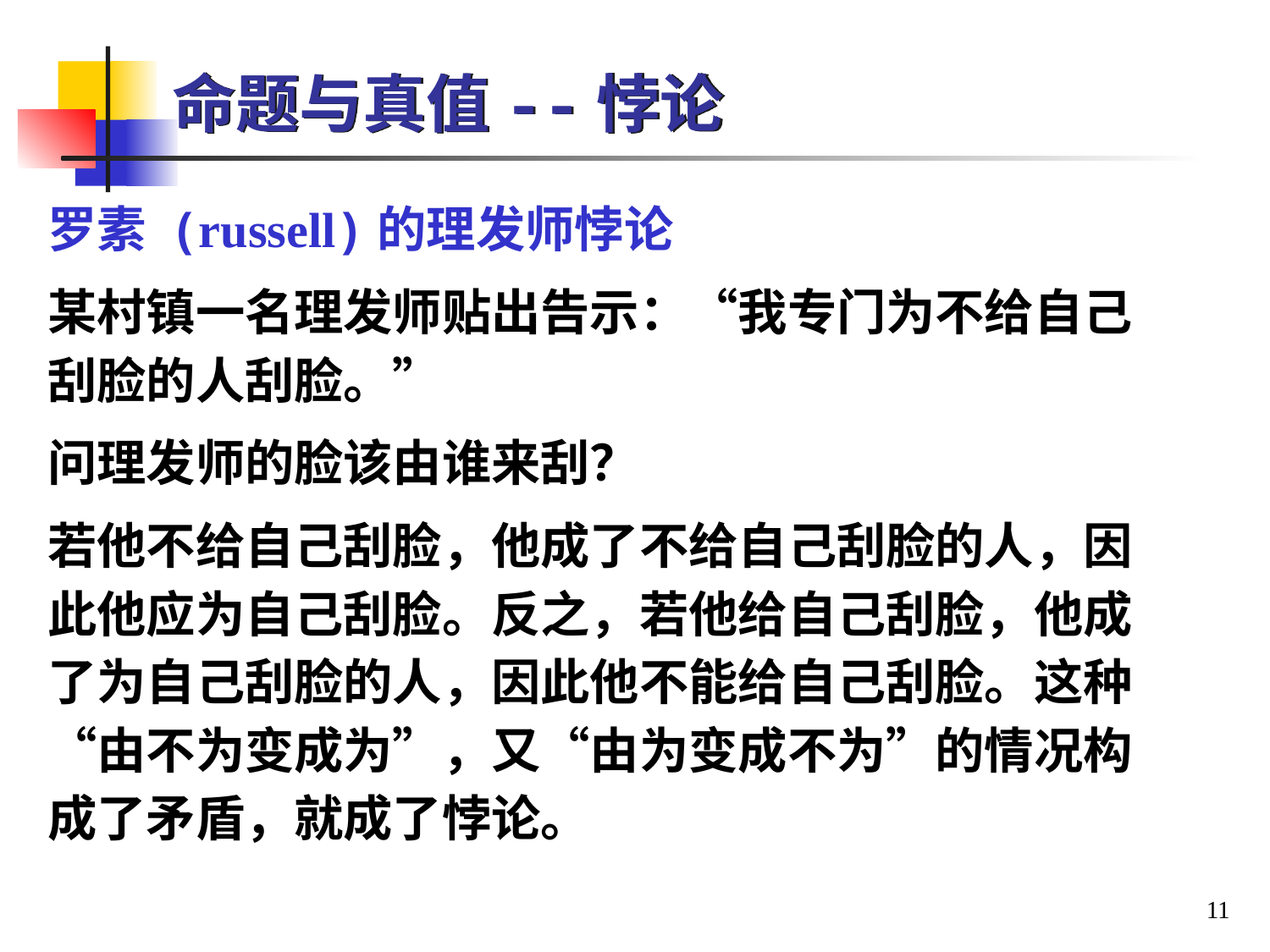

# 命题与真值--悖论
罗素 (russell)的理发师悖论
某村镇一名理发师贴出告示：“我专门为不给自己刮脸的人刮脸。”
问理发师的脸该由谁来刮？
若他不给自己刮脸，他成了不给自己刮脸的人，因此他应为自己刮脸。反之，若他给自己刮脸，他成了为自己刮脸的人，因此他不能给自己刮脸。这种“由不为变成为”，又“由为变成不为”的情况构成了矛盾，就成了悖论。
11